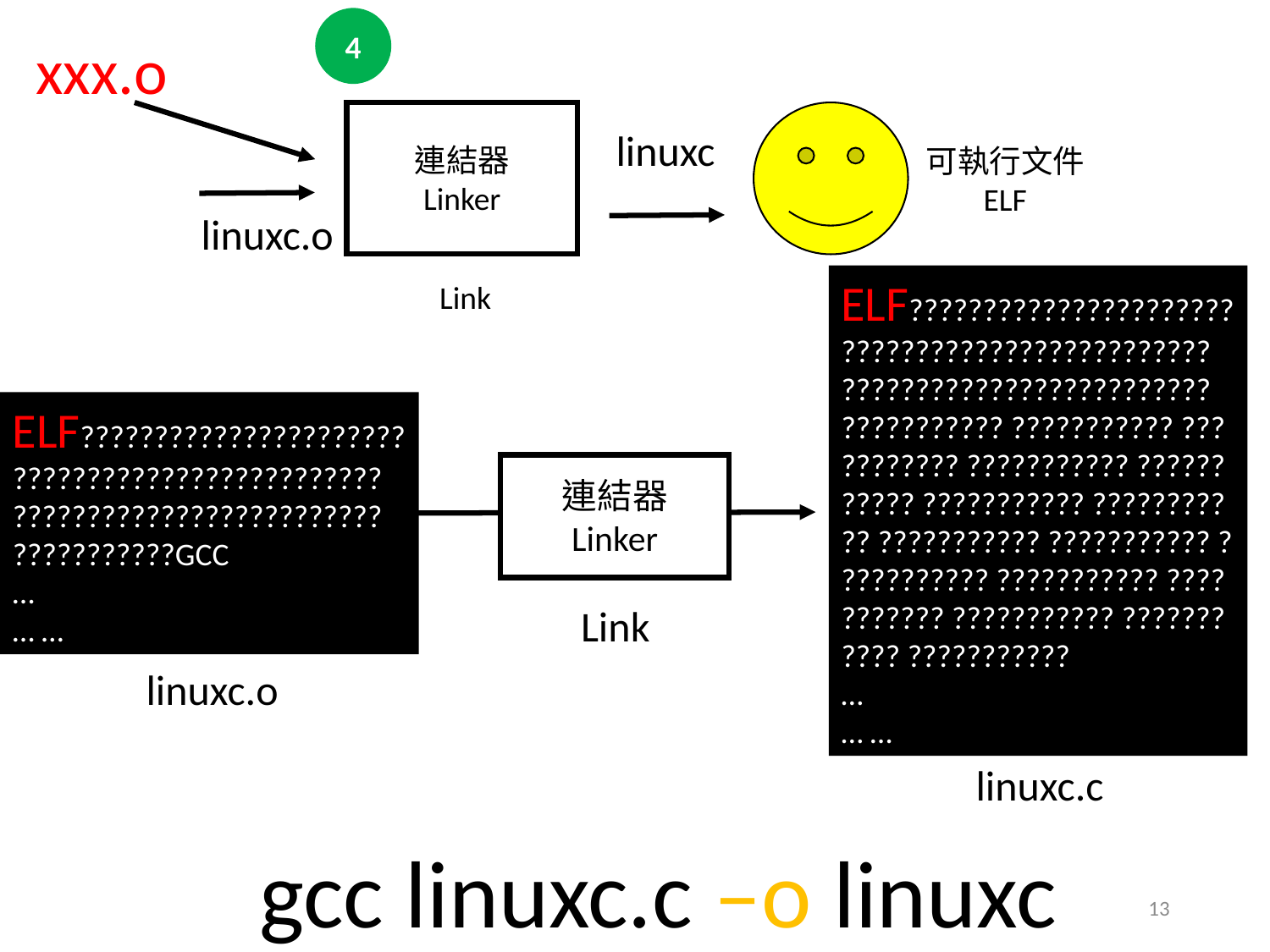

4
xxx.o
連結器
Linker

linuxc
可執行文件
ELF
linuxc.o
ELF??????????????????????
?????????????????????????
?????????????????????????
??????????? ??????????? ??????????? ??????????? ??????????? ??????????? ??????????? ??????????? ??????????? ??????????? ??????????? ??????????? ??????????? ??????????? ???????????
…
… …
Link
ELF??????????????????????
?????????????????????????
?????????????????????????
???????????GCC
…
… …
連結器
Linker
Link
linuxc.o
linuxc.c
gcc linuxc.c –o linuxc
13